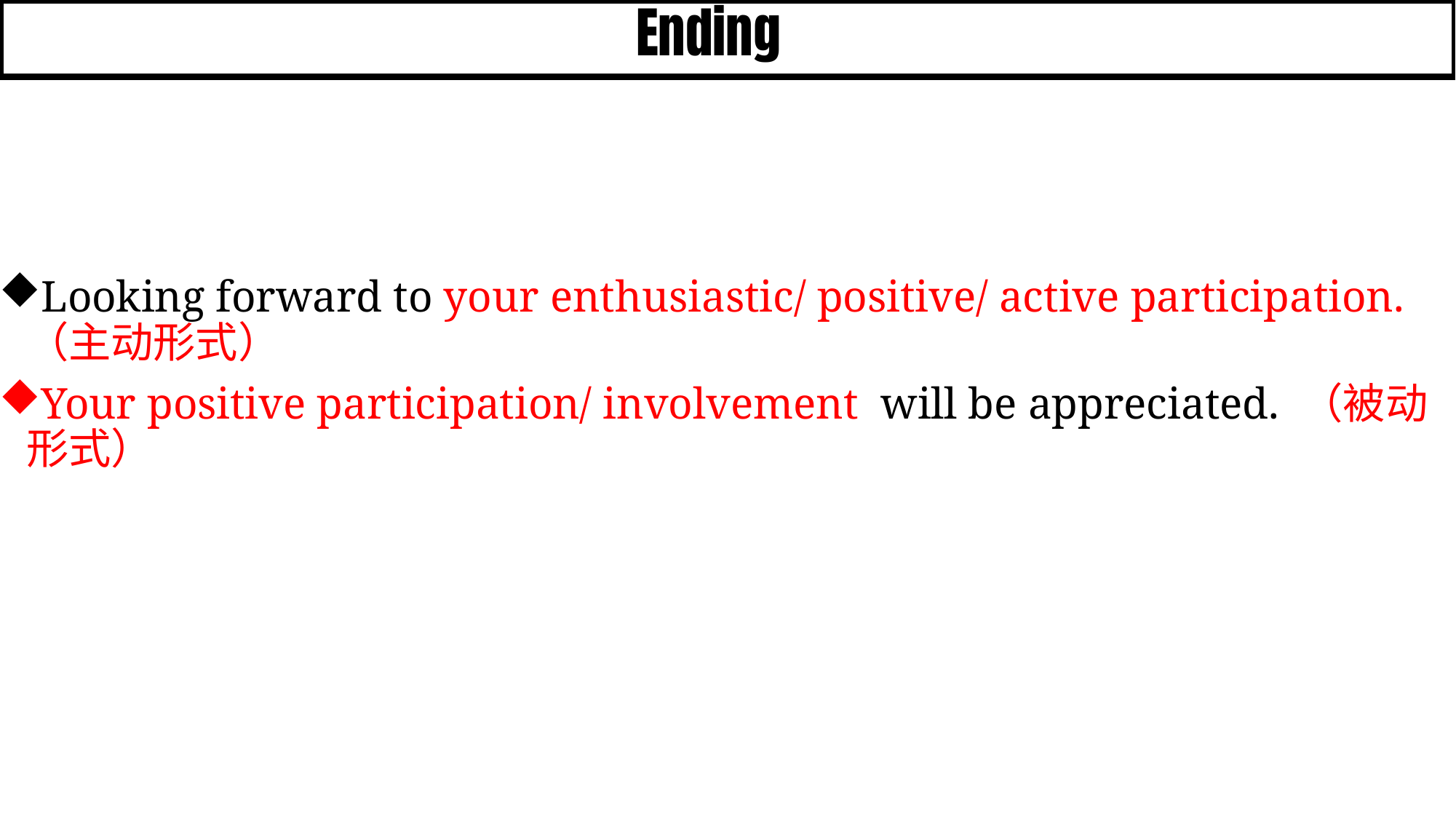

Ending
Looking forward to your enthusiastic/ positive/ active participation. （主动形式）
Your positive participation/ involvement  will be appreciated. （被动形式）